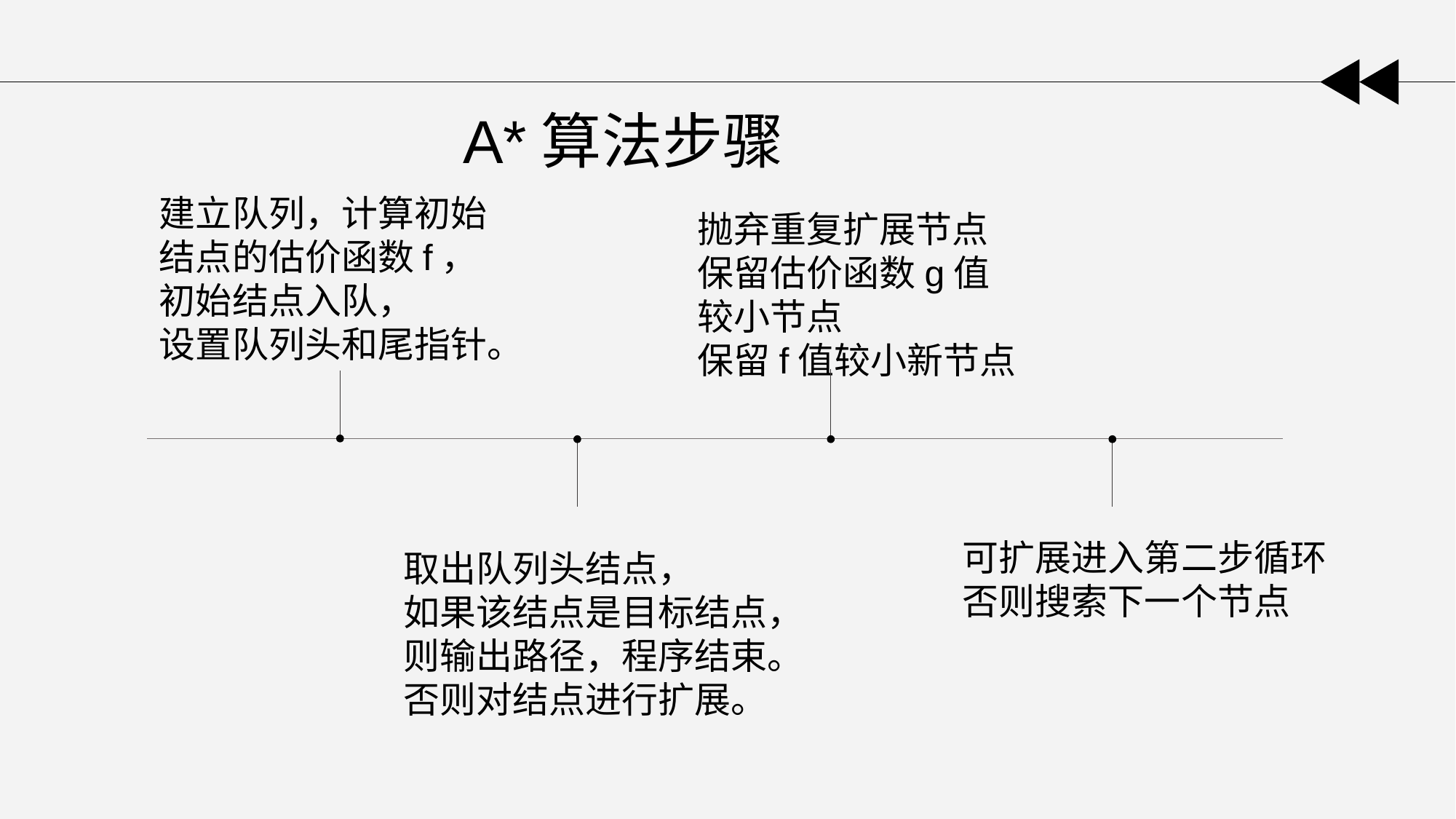

A*算法步骤
建立队列，计算初始结点的估价函数f，
初始结点入队，
设置队列头和尾指针。
抛弃重复扩展节点
保留估价函数g值
较小节点
保留f值较小新节点

可扩展进入第二步循环
否则搜索下一个节点
取出队列头结点，
如果该结点是目标结点，则输出路径，程序结束。否则对结点进行扩展。